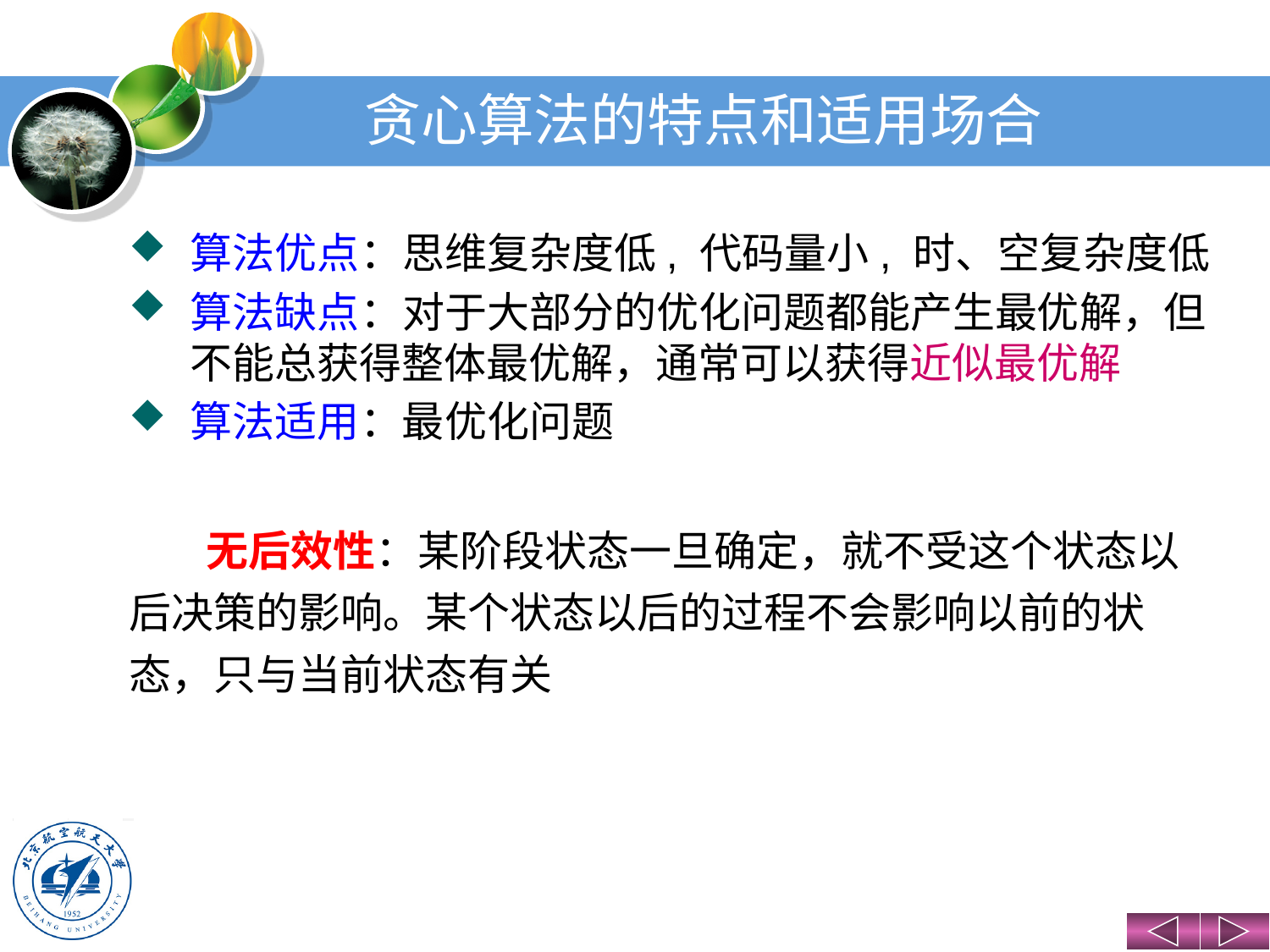

# 贪心算法的特点和适用场合
算法优点：思维复杂度低, 代码量小, 时、空复杂度低
算法缺点：对于大部分的优化问题都能产生最优解，但不能总获得整体最优解，通常可以获得近似最优解
算法适用：最优化问题

       无后效性：某阶段状态一旦确定，就不受这个状态以后决策的影响。某个状态以后的过程不会影响以前的状态，只与当前状态有关
133